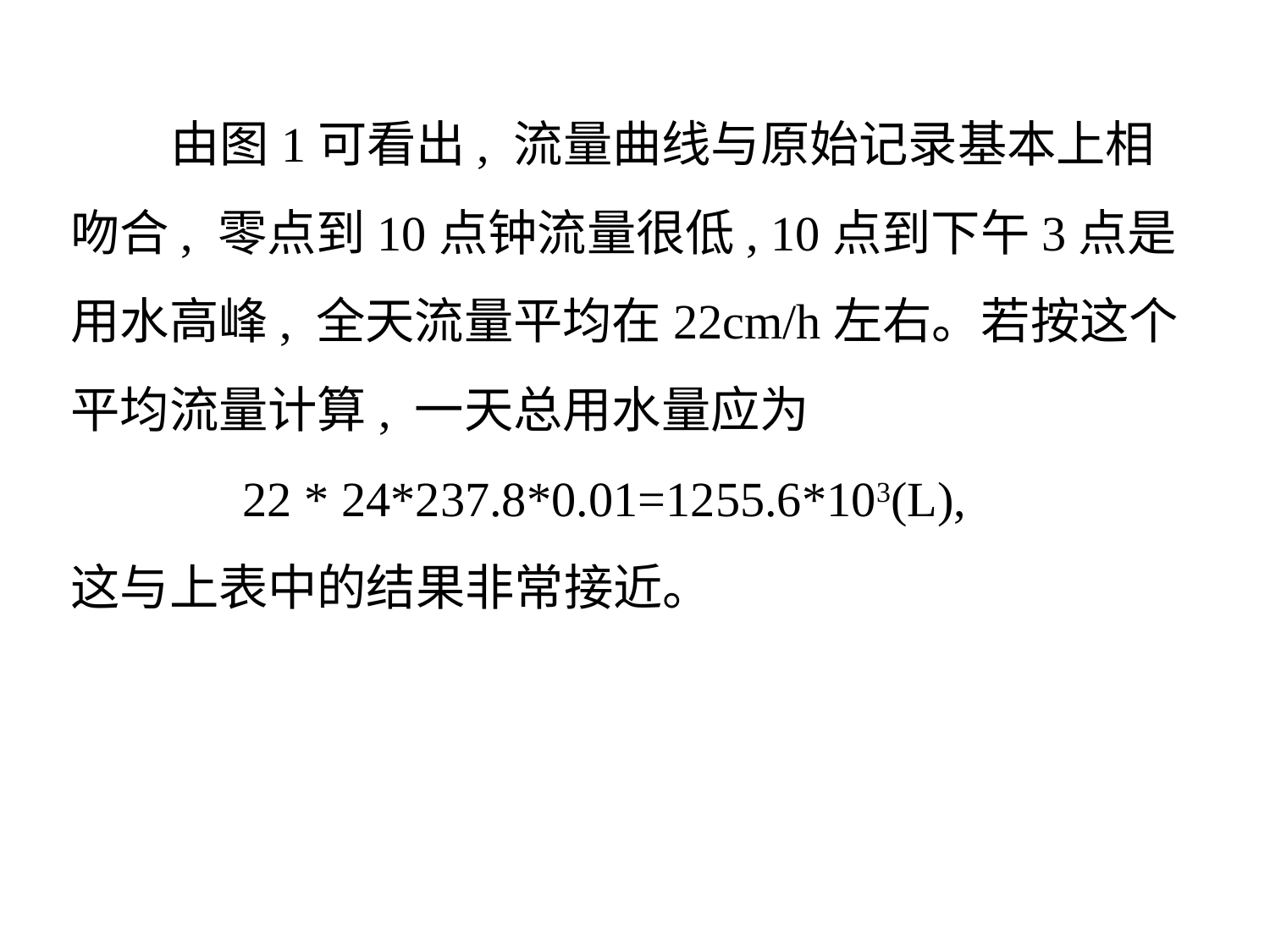

由图1可看出, 流量曲线与原始记录基本上相吻合, 零点到10点钟流量很低, 10点到下午3点是用水高峰, 全天流量平均在22cm/h左右。若按这个平均流量计算, 一天总用水量应为
              22 * 24*237.8*0.01=1255.6*103(L),
这与上表中的结果非常接近。